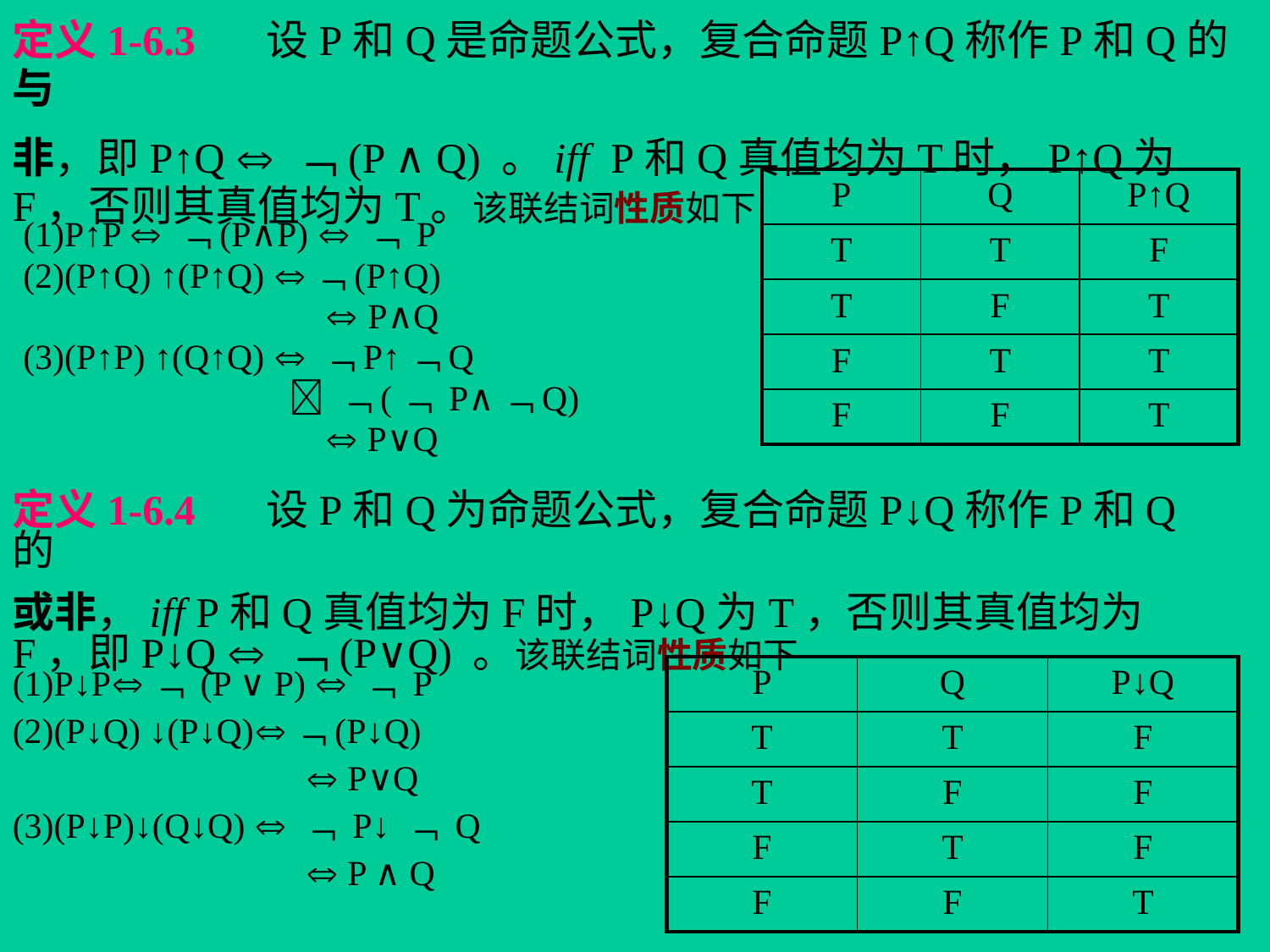

定义1-6.3	设P和Q是命题公式，复合命题P↑Q称作P和Q的与
非，即P↑Q ⇔ ﹁(P ∧ Q) 。iff  P和Q真值均为T时，P↑Q为F，否则其真值均为T。该联结词性质如下
| P | Q | P↑Q |
| --- | --- | --- |
| T | T | F |
| T | F | T |
| F | T | T |
| F | F | T |
(1)P↑P ⇔ ﹁(P∧P) ⇔ ﹁ P
(2)(P↑Q) ↑(P↑Q) ⇔﹁(P↑Q)
                                  ⇔ P∧Q
(3)(P↑P) ↑(Q↑Q) ⇔ ﹁P↑﹁Q
                                  ⇔ ﹁(﹁ P∧﹁Q)
                                  ⇔ P∨Q
定义1-6.4	设P和Q为命题公式，复合命题P↓Q称作P和Q的
或非，iff P和Q真值均为F时，P↓Q为T，否则其真值均为F，即P↓Q ⇔ ﹁(P∨Q) 。该联结词性质如下
| P | Q | P↓Q |
| --- | --- | --- |
| T | T | F |
| T | F | F |
| F | T | F |
| F | F | T |
(1)P↓P⇔﹁ (P ∨ P) ⇔ ﹁ P
(2)(P↓Q) ↓(P↓Q)⇔﹁(P↓Q)
                                 ⇔ P∨Q
(3)(P↓P)↓(Q↓Q) ⇔ ﹁ P↓ ﹁ Q
                                 ⇔ P ∧ Q